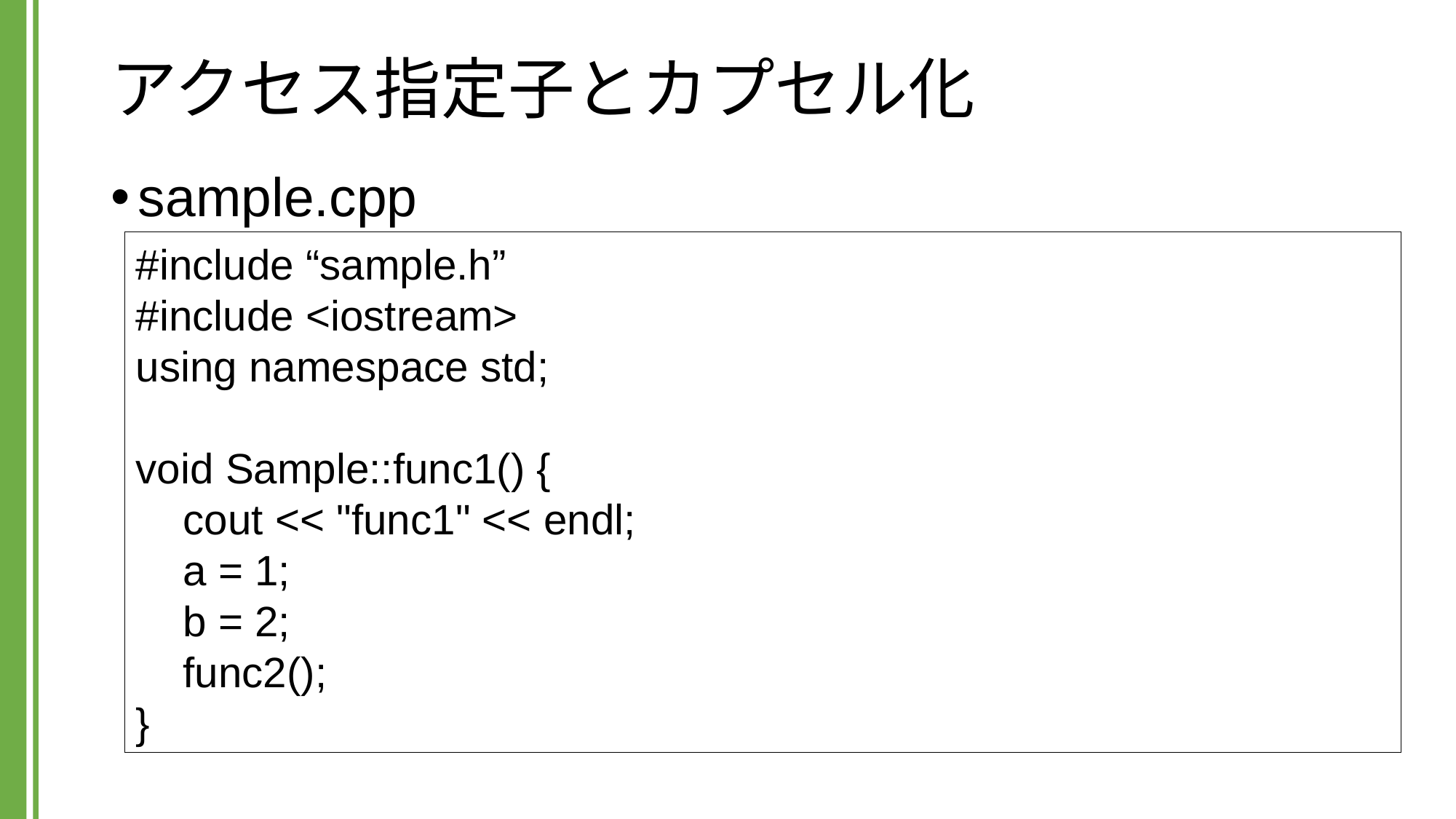

# アクセス指定子とカプセル化
sample.cpp

#include “sample.h”
#include <iostream>
using namespace std;

void Sample::func1() {
    cout << "func1" << endl;
    a = 1;
    b = 2;
    func2();
}